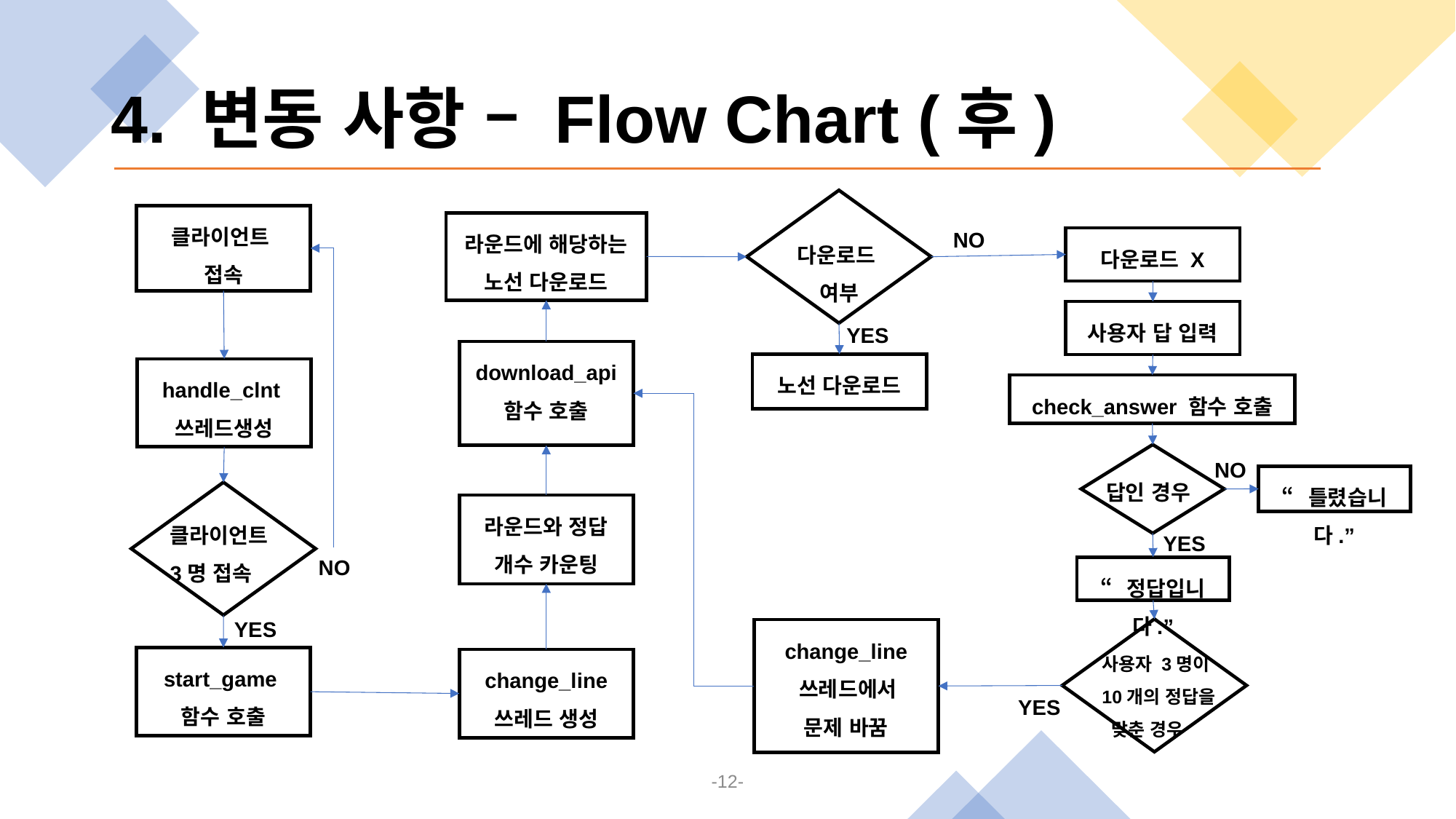

# 4. 변동 사항 – Flow Chart (후)

다운로드
여부

클라이언트
접속

라운드에 해당하는 노선 다운로드
NO
다운로드 X
사용자 답 입력
YES
download_api 함수 호출

노선 다운로드
handle_clnt
쓰레드생성

check_answer 함수 호출

답인 경우
NO
“틀렸습니다.”

클라이언트
3명 접속
라운드와 정답 개수 카운팅
YES
NO
“정답입니다.”
YES

사용자 3명이
10개의 정답을
 맞춘 경우
change_line
 쓰레드에서
문제 바꿈

start_game
함수 호출
change_line 쓰레드 생성

YES

-12-